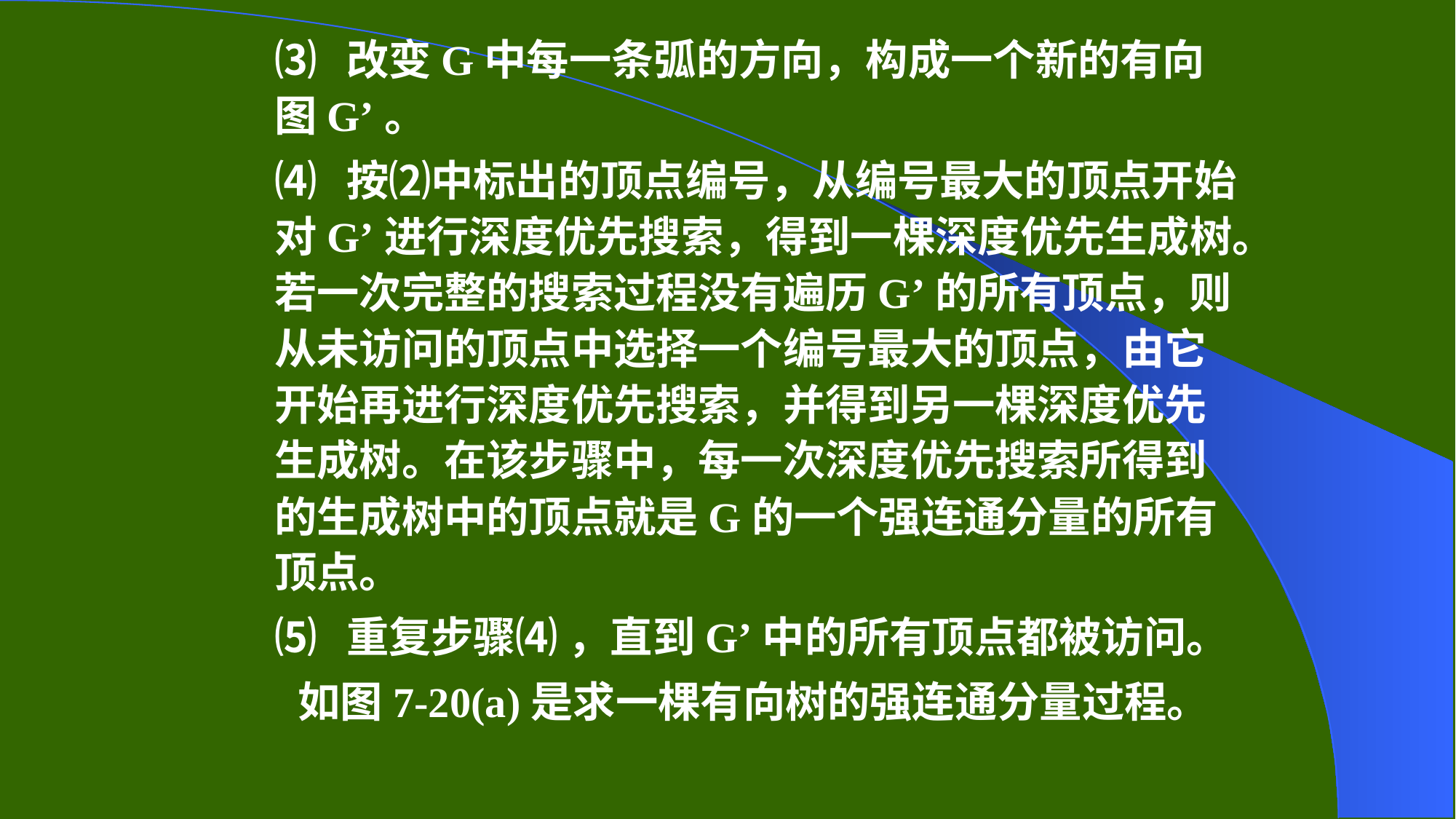

⑶  改变G中每一条弧的方向，构成一个新的有向图G’。
⑷  按⑵中标出的顶点编号，从编号最大的顶点开始对G’进行深度优先搜索，得到一棵深度优先生成树。若一次完整的搜索过程没有遍历G’的所有顶点，则从未访问的顶点中选择一个编号最大的顶点，由它开始再进行深度优先搜索，并得到另一棵深度优先生成树。在该步骤中，每一次深度优先搜索所得到的生成树中的顶点就是G的一个强连通分量的所有顶点。
⑸  重复步骤⑷ ，直到G’中的所有顶点都被访问。
        如图7-20(a)是求一棵有向树的强连通分量过程。